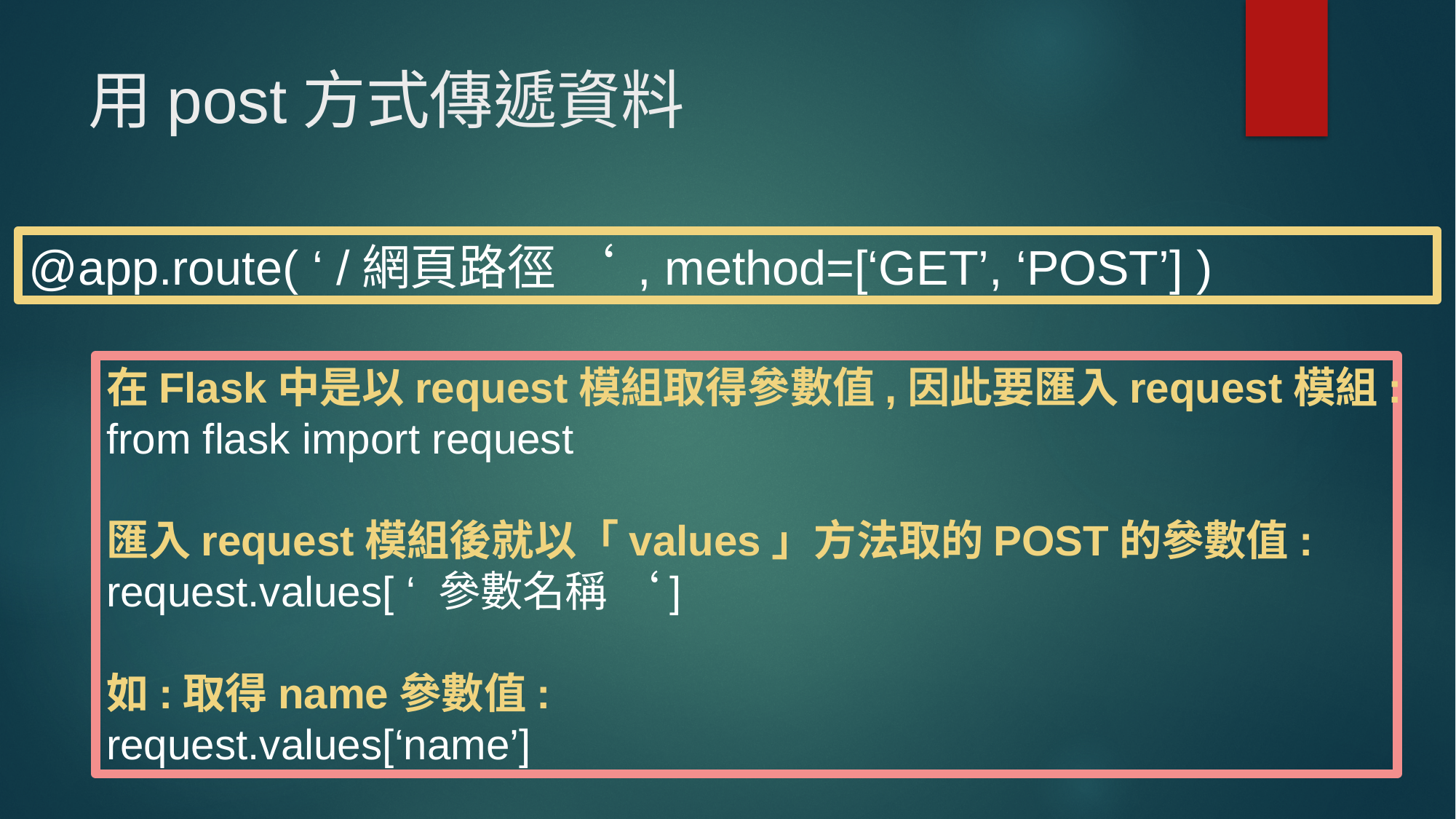

# 用post方式傳遞資料
@app.route( ‘ /網頁路徑 ‘ , method=[‘GET’, ‘POST’] )
在Flask中是以request模組取得參數值,因此要匯入request模組:
from flask import request

匯入request模組後就以「values」方法取的POST的參數值:
request.values[ ‘ 參數名稱 ‘]

如:取得name參數值:
request.values[‘name’]